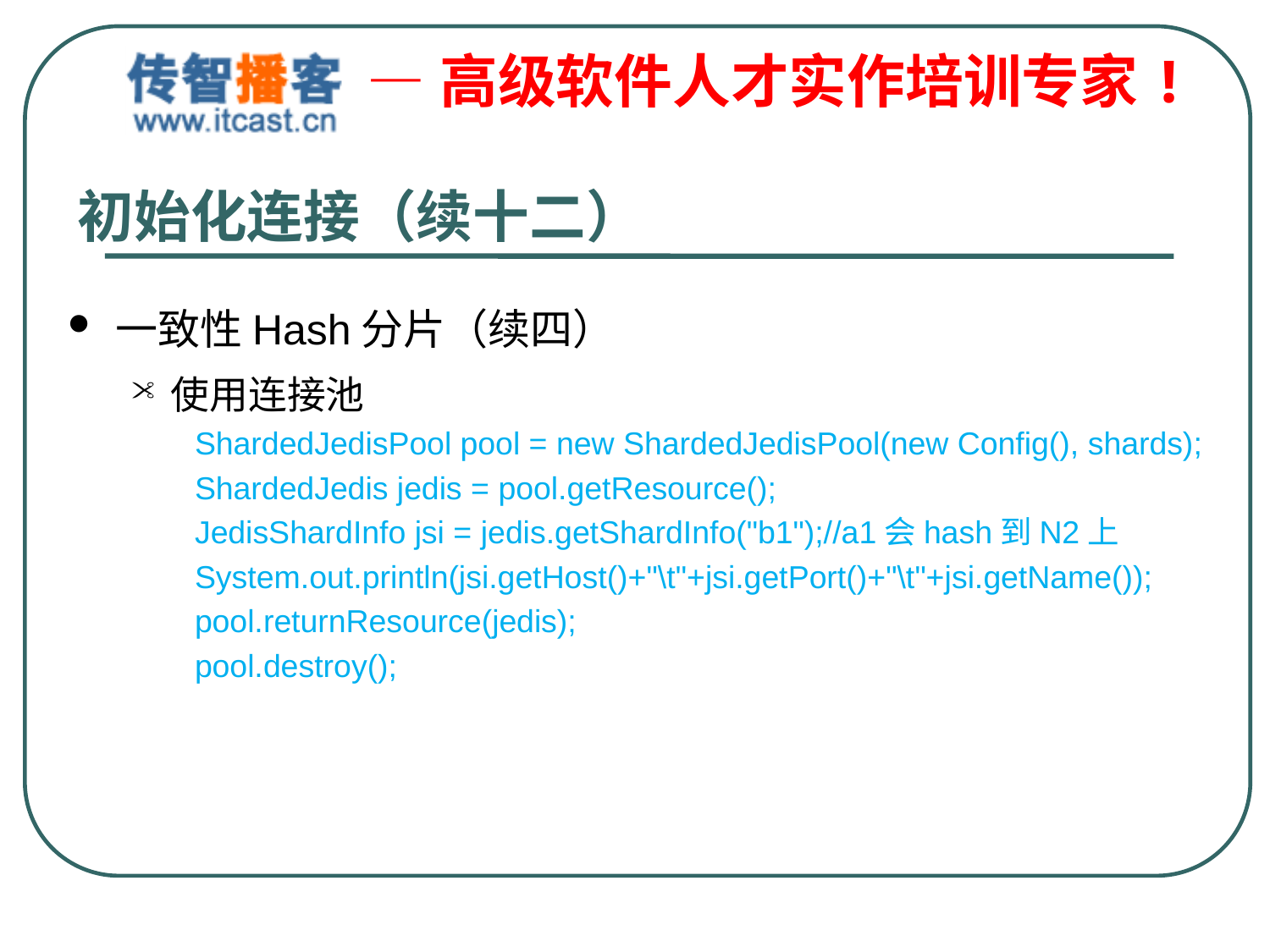

# 初始化连接（续十二）
一致性Hash分片（续四）
使用连接池
ShardedJedisPool pool = new ShardedJedisPool(new Config(), shards);
ShardedJedis jedis = pool.getResource();
JedisShardInfo jsi = jedis.getShardInfo("b1");//a1会hash到N2上
System.out.println(jsi.getHost()+"\t"+jsi.getPort()+"\t"+jsi.getName());
pool.returnResource(jedis);
pool.destroy();